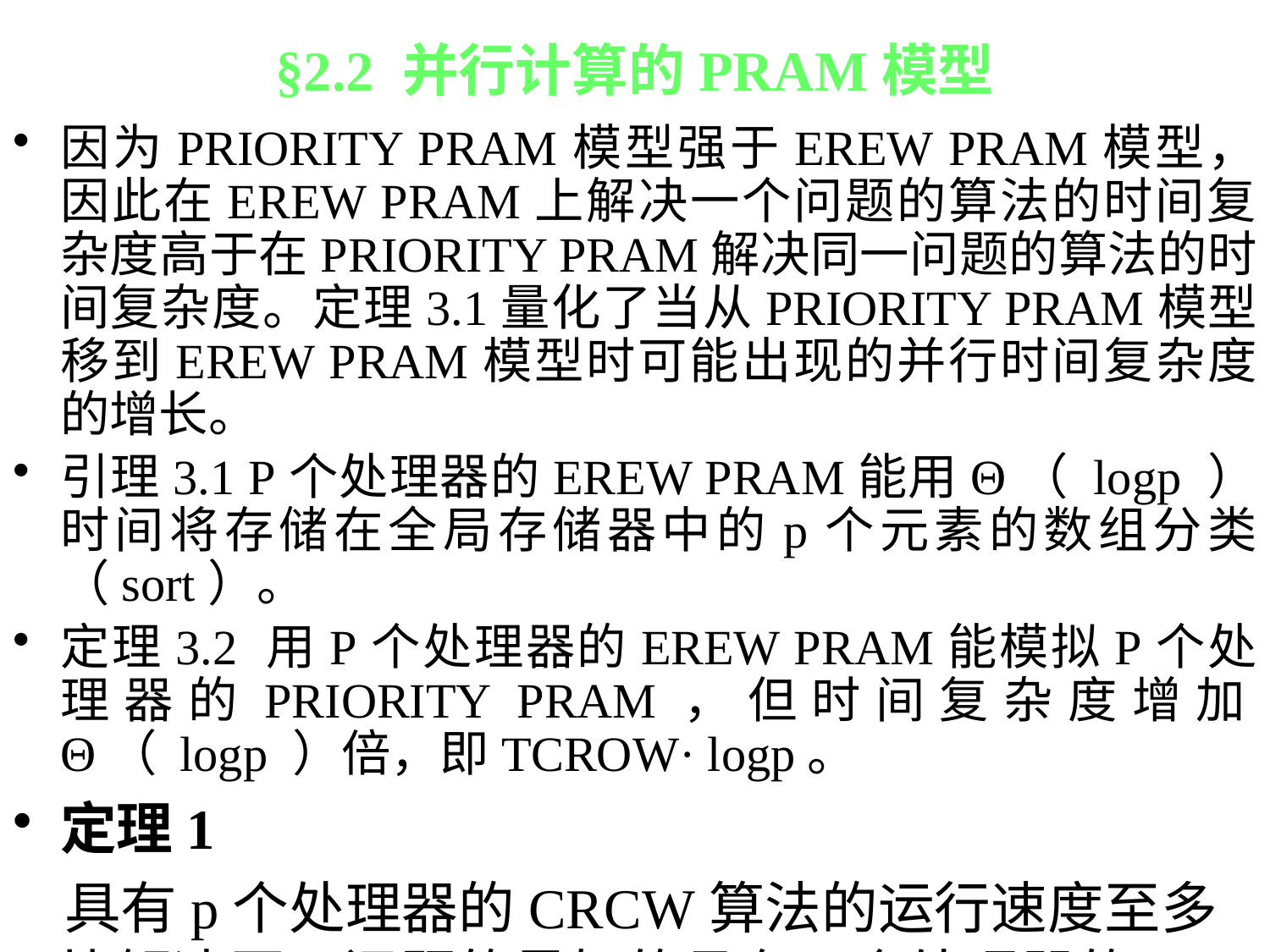

# §2.2 并行计算的PRAM模型
因为PRIORITY PRAM模型强于EREW PRAM模型，因此在EREW PRAM上解决一个问题的算法的时间复杂度高于在PRIORITY PRAM解决同一问题的算法的时间复杂度。定理3.1量化了当从PRIORITY PRAM模型移到EREW PRAM模型时可能出现的并行时间复杂度的增长。
引理3.1 P个处理器的EREW PRAM能用Θ（ logp ）时间将存储在全局存储器中的p个元素的数组分类（sort）。
定理3.2 用P个处理器的EREW PRAM能模拟P个处理器的PRIORITY PRAM，但时间复杂度增加Θ（ logp ）倍，即TCROW· logp。
定理1
   具有p个处理器的CRCW算法的运行速度至多比解决同一问题的最好的具有p个处理器的EREW算法快O(lg p)倍。